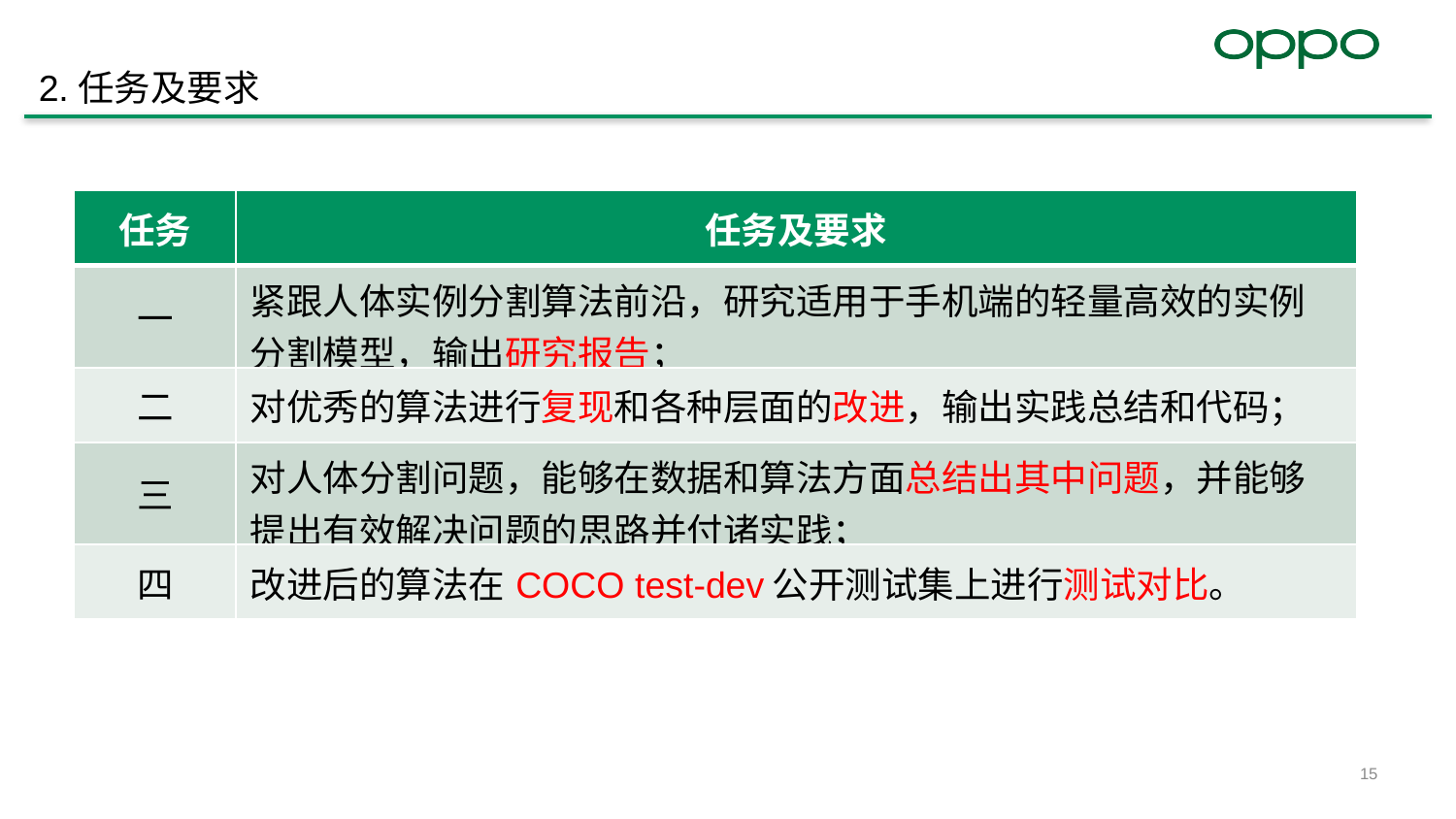

2.任务及要求
| 任务 | 任务及要求 |
| --- | --- |
| 一 | 紧跟人体实例分割算法前沿，研究适用于手机端的轻量高效的实例分割模型，输出研究报告； |
| 二 | 对优秀的算法进行复现和各种层面的改进，输出实践总结和代码； |
| 三 | 对人体分割问题，能够在数据和算法方面总结出其中问题，并能够提出有效解决问题的思路并付诸实践； |
| 四 | 改进后的算法在COCO test-dev公开测试集上进行测试对比。 |